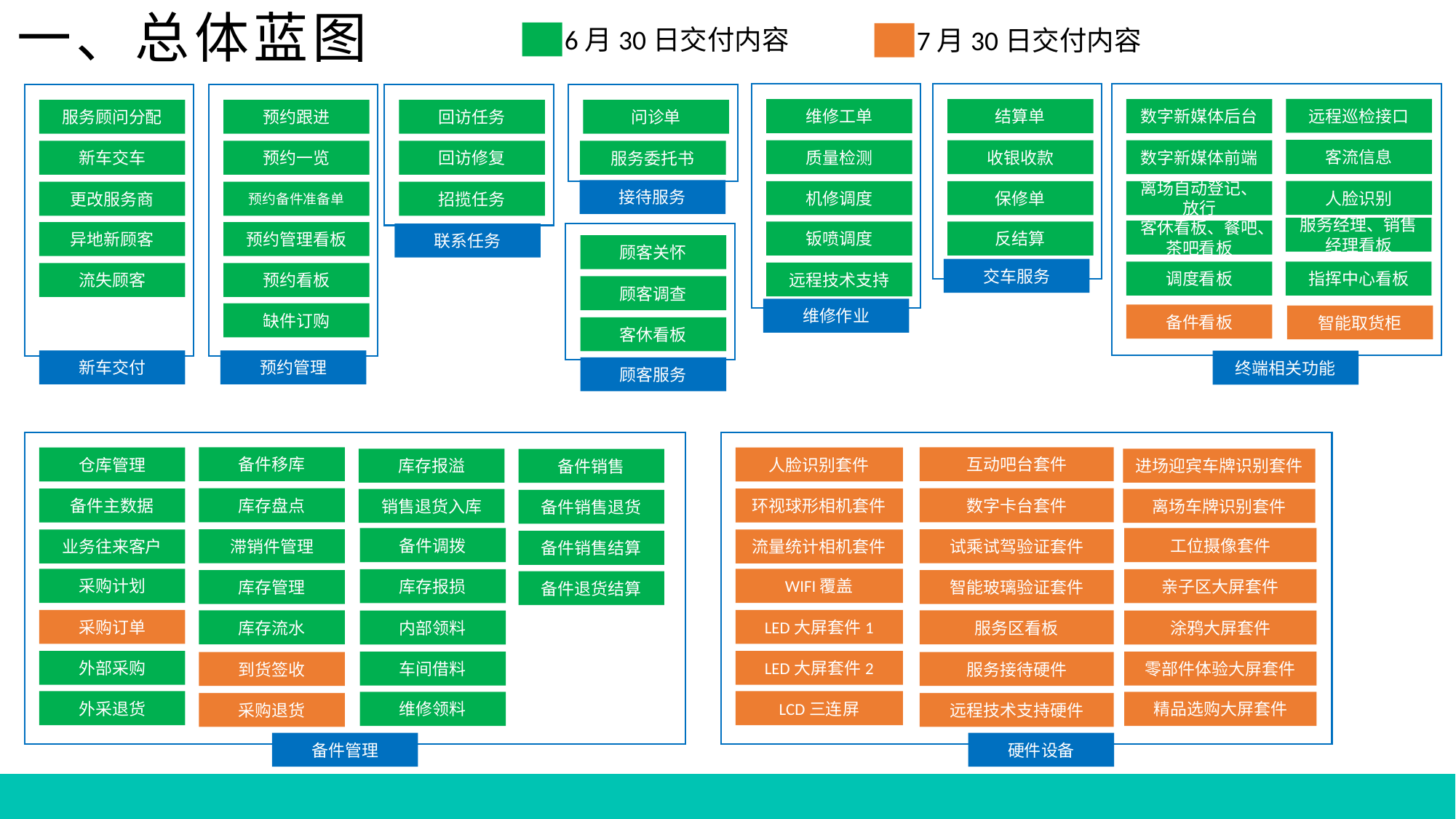

一、总体蓝图
6月30日交付内容
7月30日交付内容

远程巡检接口
维修工单
结算单
数字新媒体后台
服务顾问分配
预约跟进
回访任务
问诊单
客流信息
质量检测
收银收款
数字新媒体前端
新车交车
预约一览
回访修复
服务委托书
接待服务
人脸识别
机修调度
保修单
离场自动登记、放行
招揽任务
更改服务商
预约备件准备单
服务经理、销售经理看板
客休看板、餐吧、茶吧看板
钣喷调度
反结算
异地新顾客
预约管理看板
联系任务

顾客关怀
交车服务
调度看板
指挥中心看板
远程技术支持
流失顾客
预约看板
顾客调查
维修作业
缺件订购
备件看板
智能取货柜
客休看板
新车交付
预约管理
终端相关功能
顾客服务

备件移库
互动吧台套件
仓库管理
人脸识别套件
库存报溢
进场迎宾车牌识别套件
备件销售
库存盘点
数字卡台套件
备件主数据
环视球形相机套件
销售退货入库
离场车牌识别套件
备件销售退货
备件调拨
工位摄像套件
滞销件管理
试乘试驾验证套件
业务往来客户
流量统计相机套件
备件销售结算
采购计划
WIFI覆盖
库存报损
亲子区大屏套件
库存管理
智能玻璃验证套件
备件退货结算
采购订单
LED大屏套件1
库存流水
服务区看板
内部领料
涂鸦大屏套件
外部采购
LED大屏套件2
车间借料
零部件体验大屏套件
到货签收
服务接待硬件
外采退货
LCD三连屏
维修领料
精品选购大屏套件
采购退货
远程技术支持硬件
备件管理
硬件设备